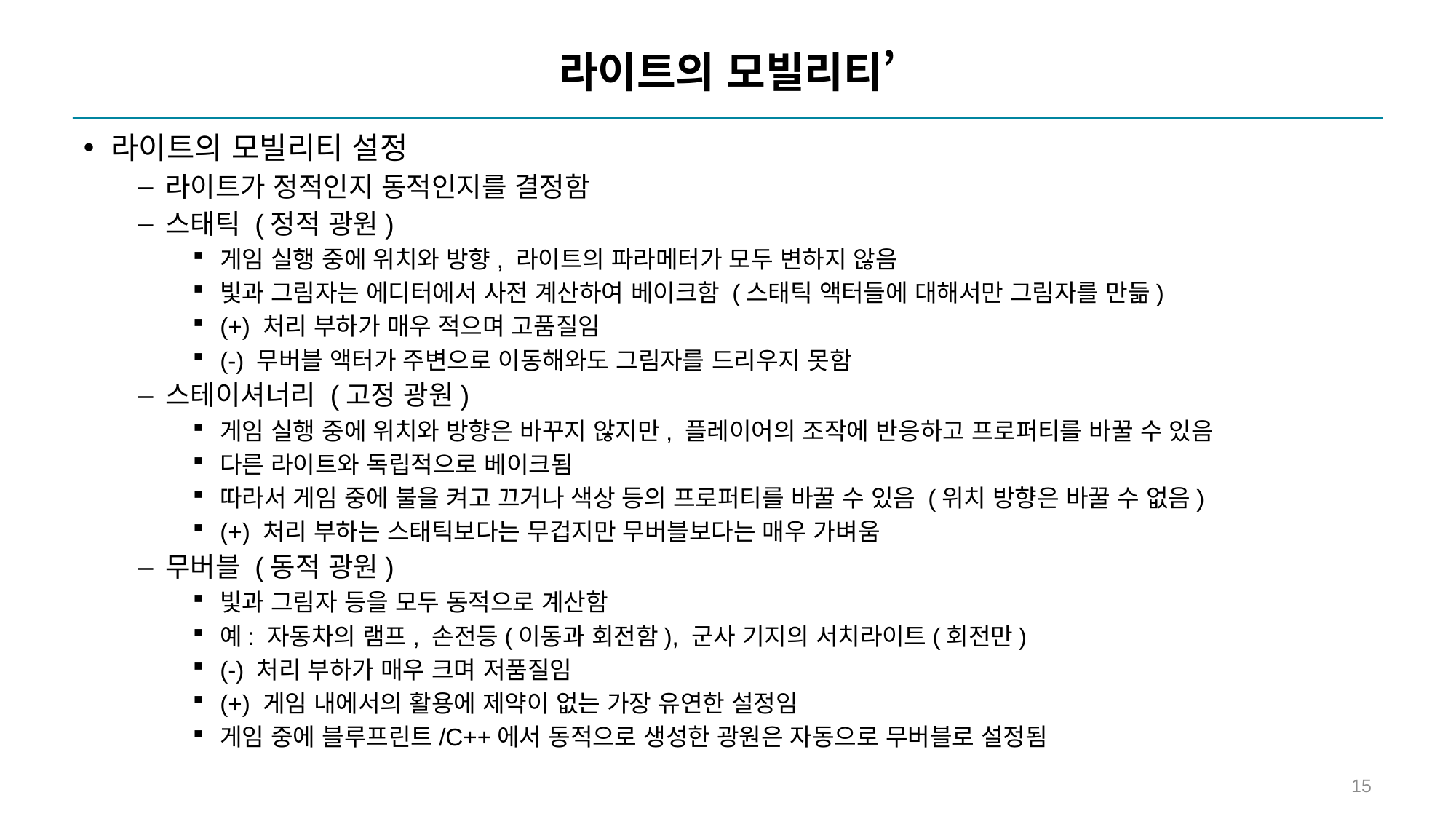

# 라이트의 모빌리티’
라이트의 모빌리티 설정
라이트가 정적인지 동적인지를 결정함
스태틱 (정적 광원)
게임 실행 중에 위치와 방향, 라이트의 파라메터가 모두 변하지 않음
빛과 그림자는 에디터에서 사전 계산하여 베이크함 (스태틱 액터들에 대해서만 그림자를 만듦)
(+) 처리 부하가 매우 적으며 고품질임
(-) 무버블 액터가 주변으로 이동해와도 그림자를 드리우지 못함
스테이셔너리 (고정 광원)
게임 실행 중에 위치와 방향은 바꾸지 않지만, 플레이어의 조작에 반응하고 프로퍼티를 바꿀 수 있음
다른 라이트와 독립적으로 베이크됨
따라서 게임 중에 불을 켜고 끄거나 색상 등의 프로퍼티를 바꿀 수 있음 (위치 방향은 바꿀 수 없음)
(+) 처리 부하는 스태틱보다는 무겁지만 무버블보다는 매우 가벼움
무버블 (동적 광원)
빛과 그림자 등을 모두 동적으로 계산함
예: 자동차의 램프, 손전등(이동과 회전함), 군사 기지의 서치라이트(회전만)
(-) 처리 부하가 매우 크며 저품질임
(+) 게임 내에서의 활용에 제약이 없는 가장 유연한 설정임
게임 중에 블루프린트/C++에서 동적으로 생성한 광원은 자동으로 무버블로 설정됨

15